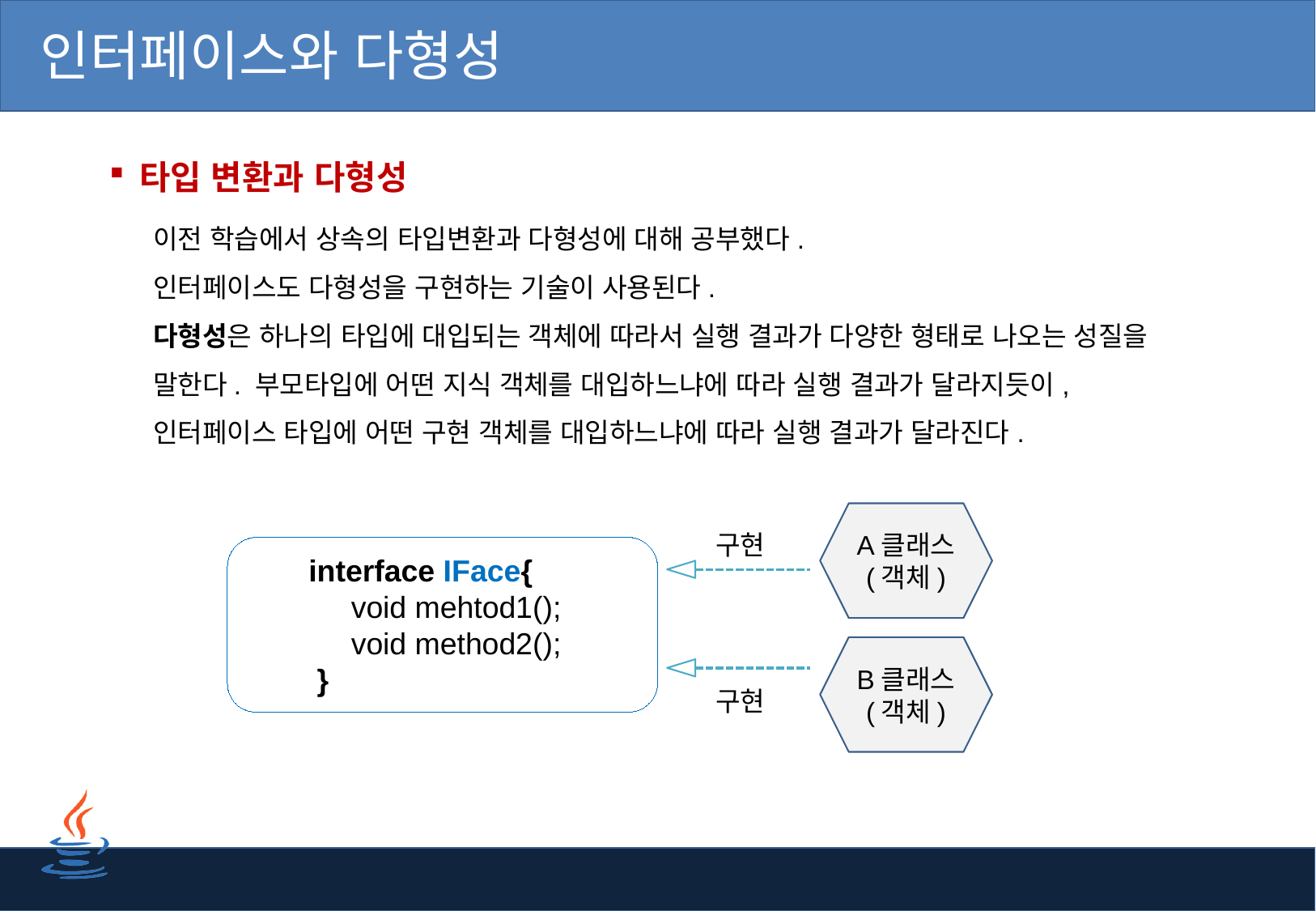

# 인터페이스와 다형성
타입 변환과 다형성

이전 학습에서 상속의 타입변환과 다형성에 대해 공부했다.
인터페이스도 다형성을 구현하는 기술이 사용된다.
다형성은 하나의 타입에 대입되는 객체에 따라서 실행 결과가 다양한 형태로 나오는 성질을 말한다. 부모타입에 어떤 지식 객체를 대입하느냐에 따라 실행 결과가 달라지듯이, 인터페이스 타입에 어떤 구현 객체를 대입하느냐에 따라 실행 결과가 달라진다.
A클래스
(객체)
구현
interface IFace{
     void mehtod1();
     void method2();
 }

B클래스
(객체)

구현
21